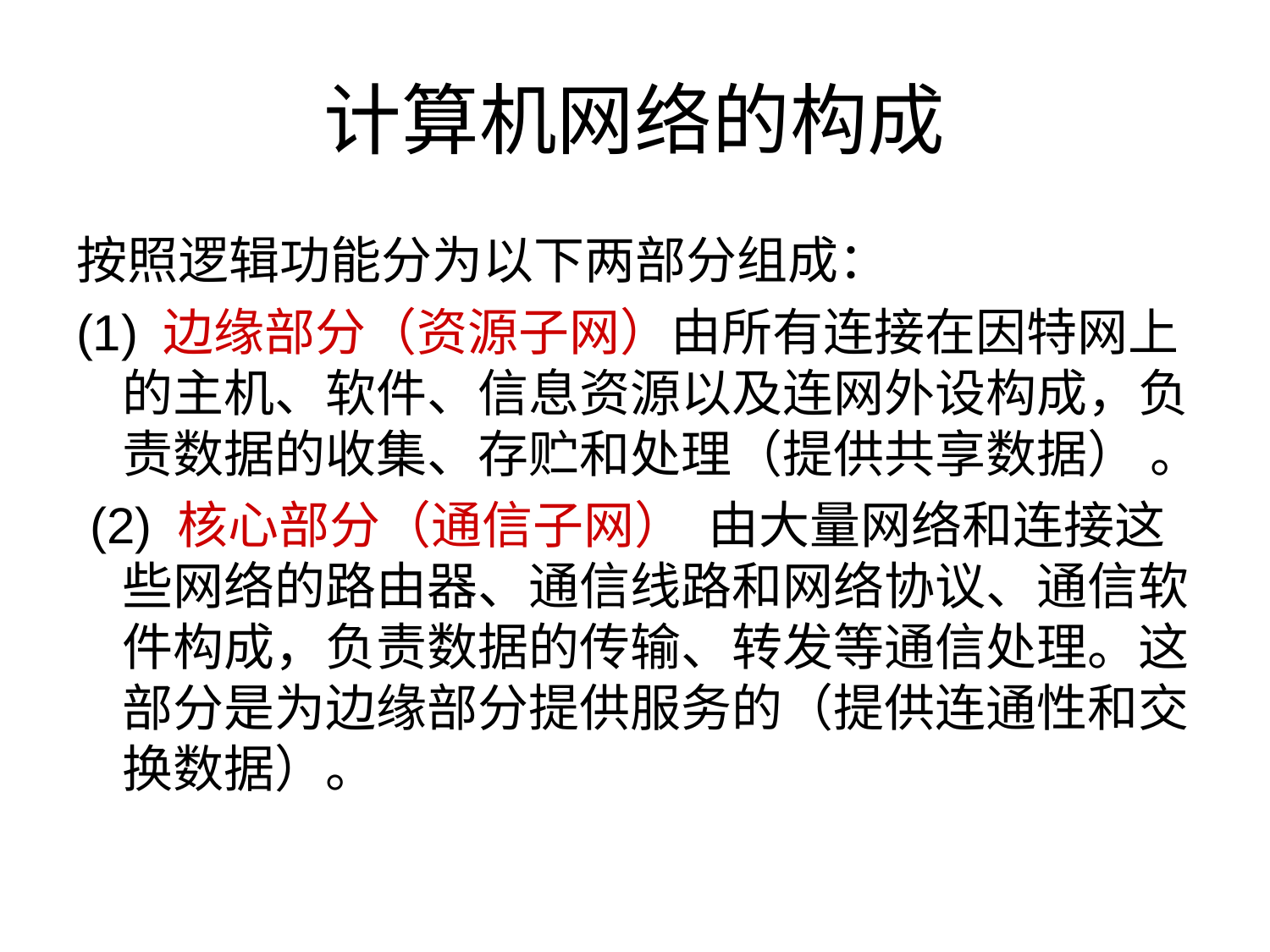

# 计算机网络的构成
按照逻辑功能分为以下两部分组成：
(1) 边缘部分（资源子网）由所有连接在因特网上的主机、软件、信息资源以及连网外设构成，负责数据的收集、存贮和处理（提供共享数据） 。
 (2) 核心部分（通信子网）  由大量网络和连接这些网络的路由器、通信线路和网络协议、通信软件构成，负责数据的传输、转发等通信处理。这部分是为边缘部分提供服务的（提供连通性和交换数据）。